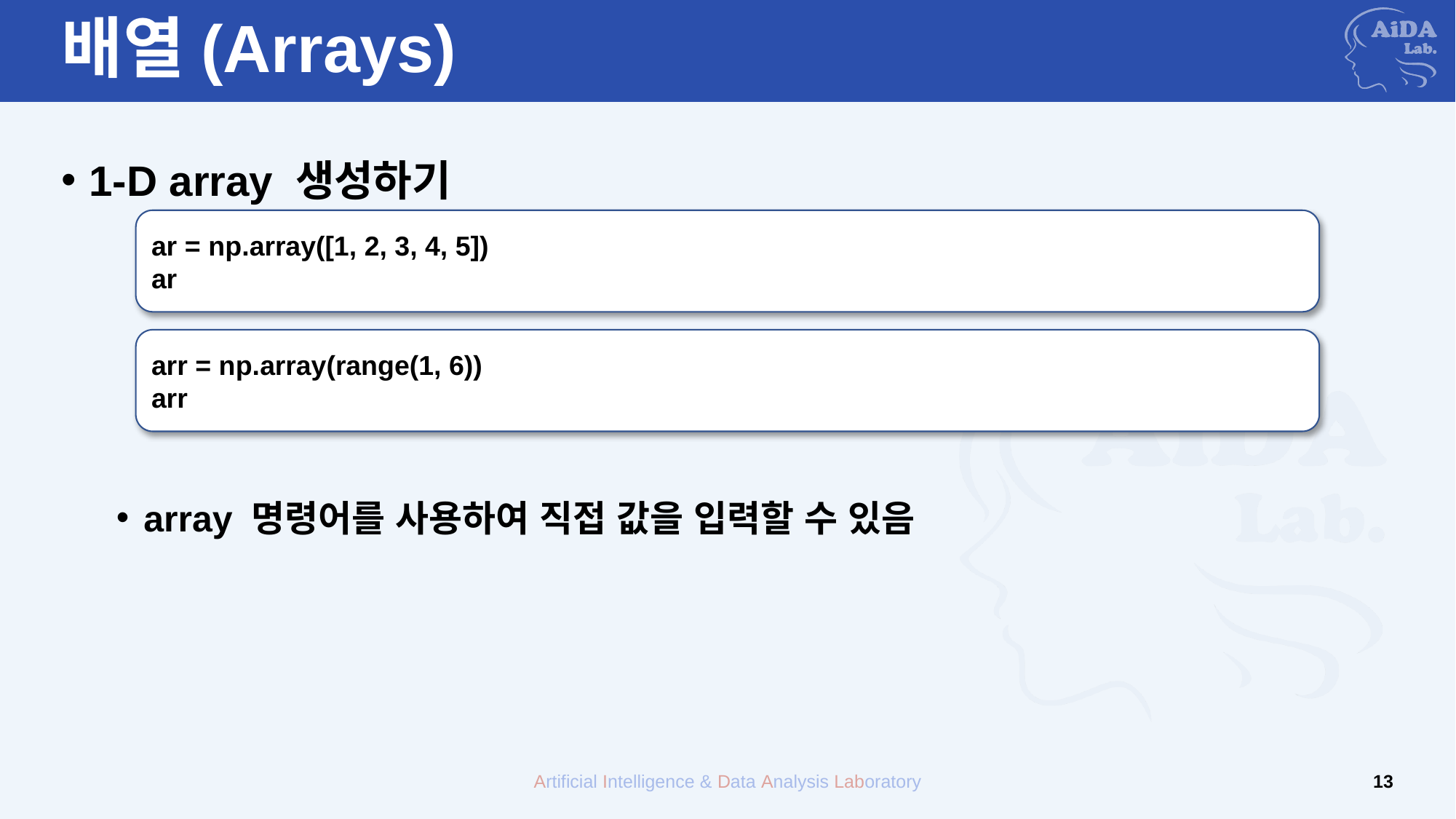

# 배열(Arrays)
1-D array 생성하기

array 명령어를 사용하여 직접 값을 입력할 수 있음

ar = np.array([1, 2, 3, 4, 5])
ar
arr = np.array(range(1, 6))
arr
Artificial Intelligence & Data Analysis Laboratory
13